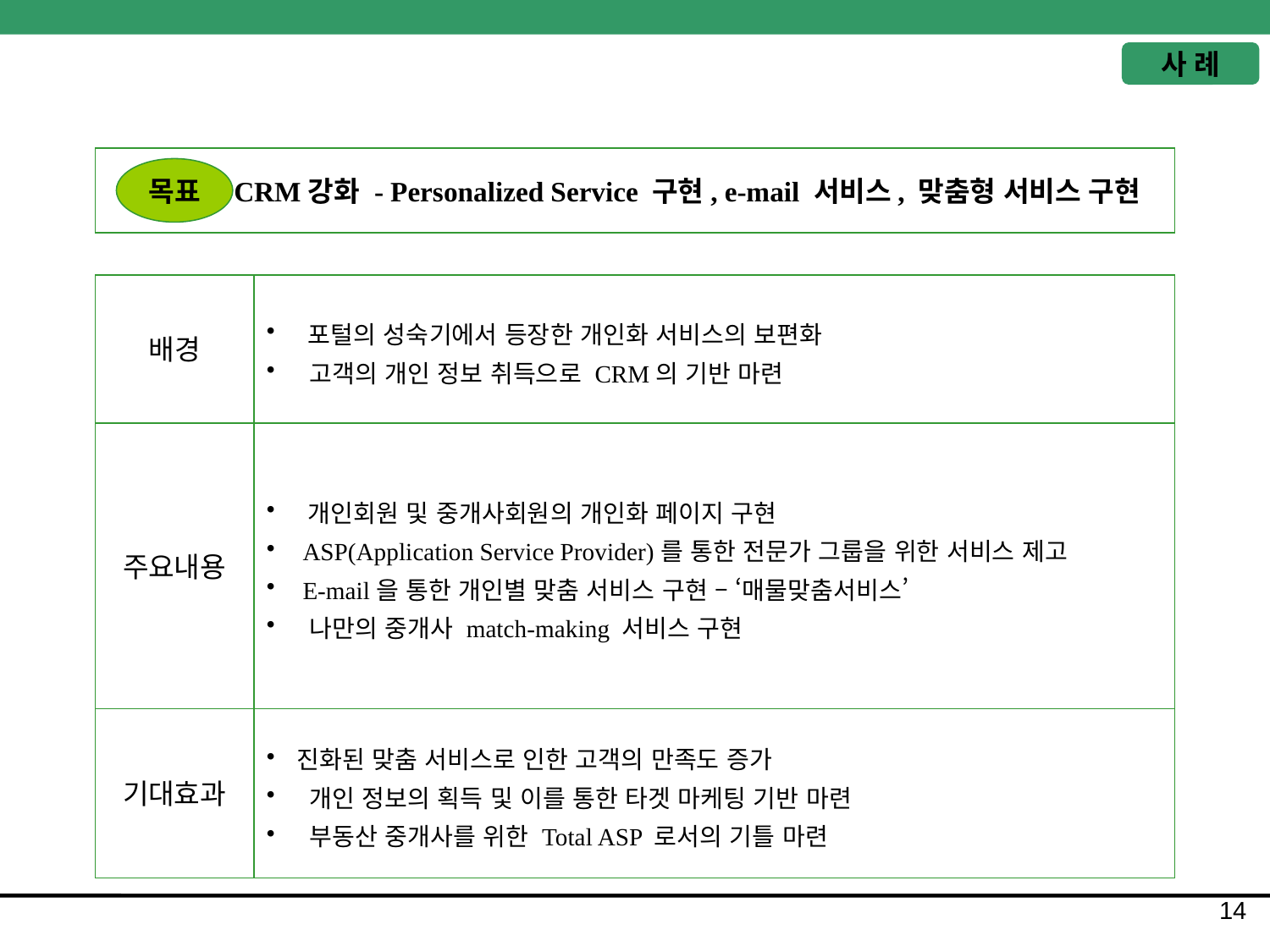

사 례
               CRM강화 - Personalized Service 구현, e-mail 서비스, 맞춤형 서비스 구현
목표
배경
 포털의 성숙기에서 등장한 개인화 서비스의 보편화
 고객의 개인 정보 취득으로 CRM의 기반 마련
주요내용
 개인회원 및 중개사회원의 개인화 페이지 구현
 ASP(Application Service Provider)를 통한 전문가 그룹을 위한 서비스 제고
 E-mail을 통한 개인별 맞춤 서비스 구현 – ‘매물맞춤서비스’
 나만의 중개사 match-making 서비스 구현
기대효과
진화된 맞춤 서비스로 인한 고객의 만족도 증가
 개인 정보의 획득 및 이를 통한 타겟 마케팅 기반 마련
 부동산 중개사를 위한 Total ASP 로서의 기틀 마련
14